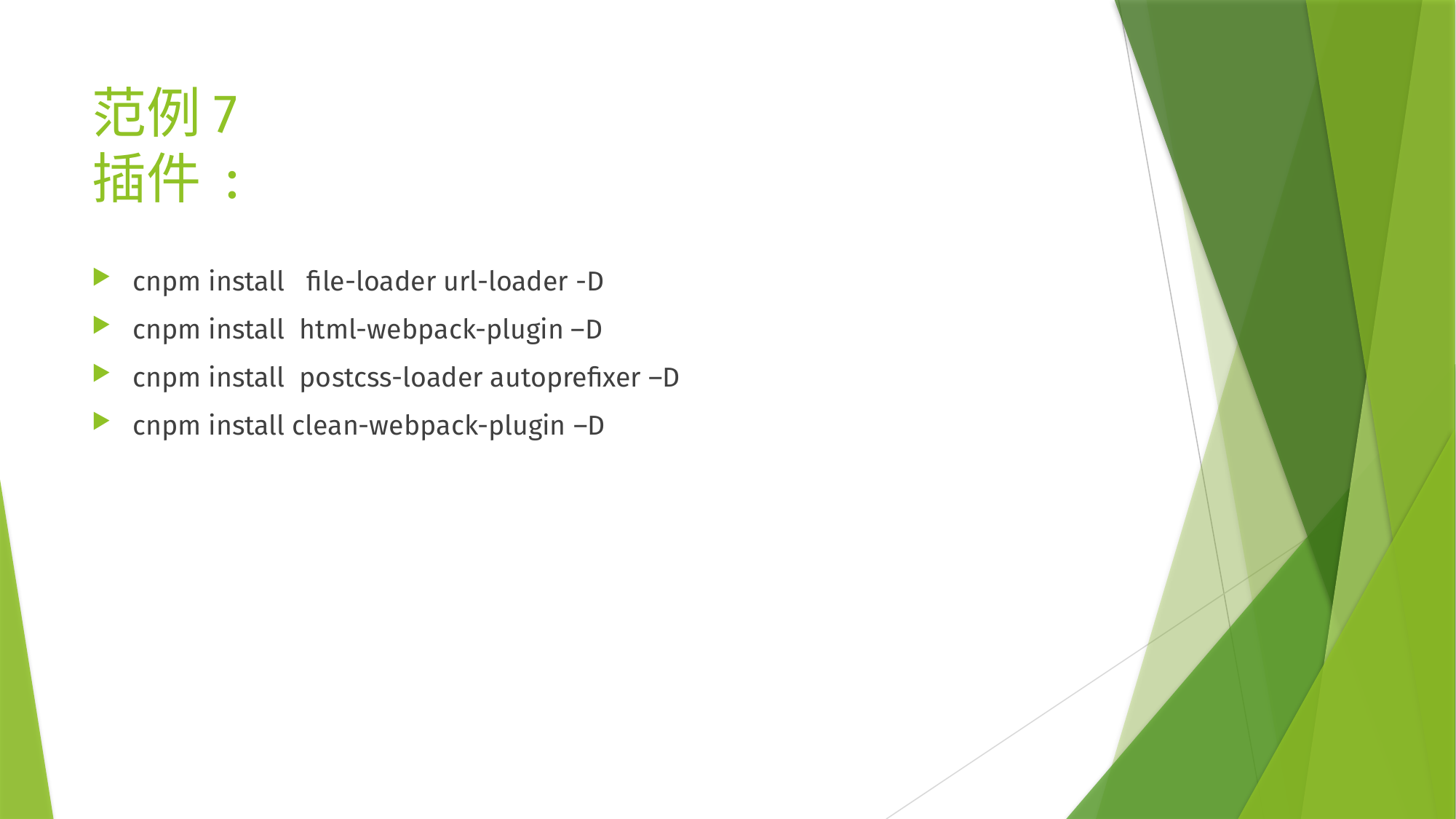

# 范例7 插件 :
cnpm install   file-loader url-loader -D
cnpm install  html-webpack-plugin –D
cnpm install  postcss-loader autoprefixer –D
cnpm install clean-webpack-plugin –D